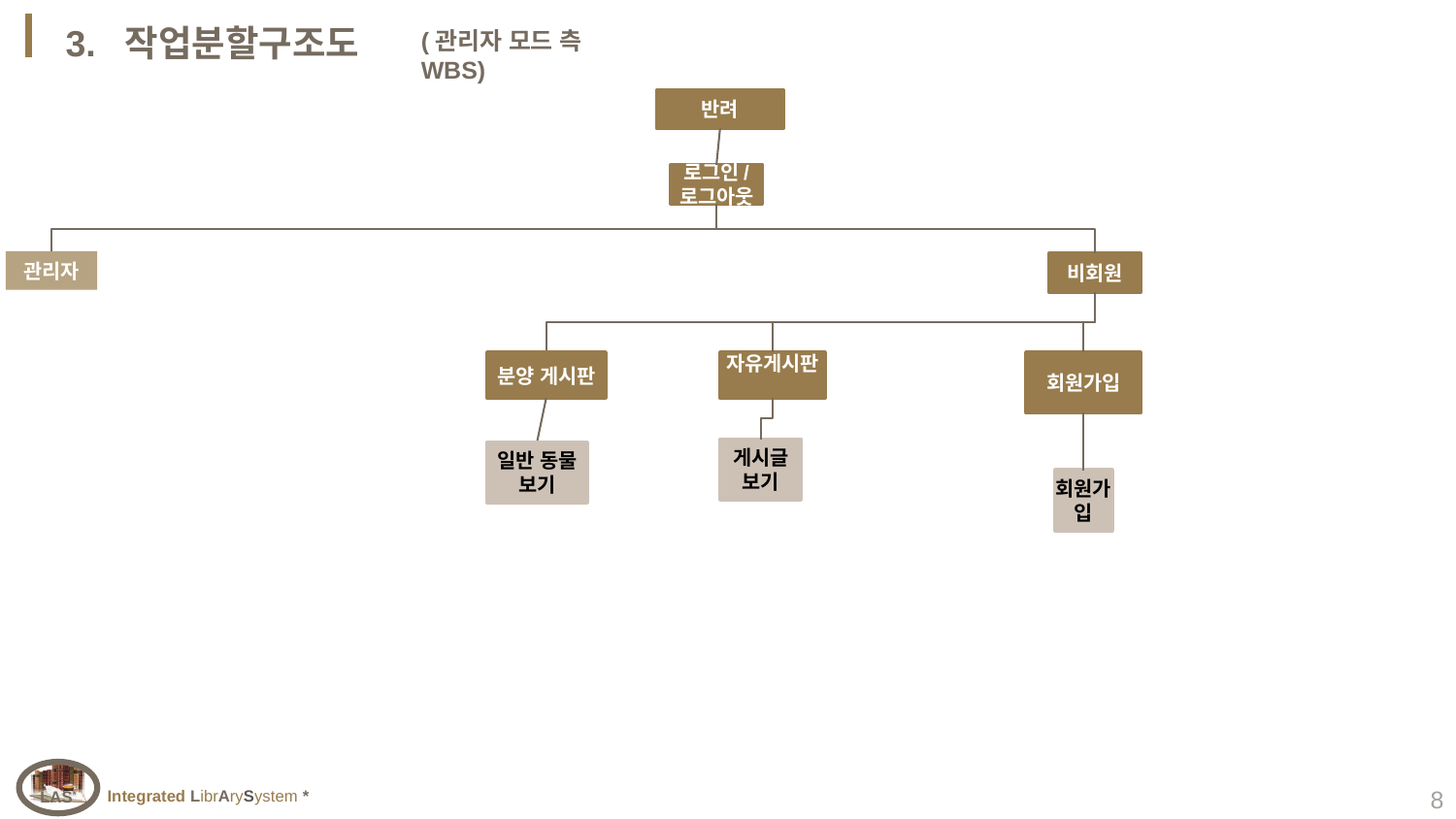

3.  작업분할구조도
(관리자 모드 측 WBS)
반려
로그인/
로그아웃
관리자
비회원
분양 게시판
자유게시판

회원가입
게시글 보기
일반 동물 보기
회원가입
8